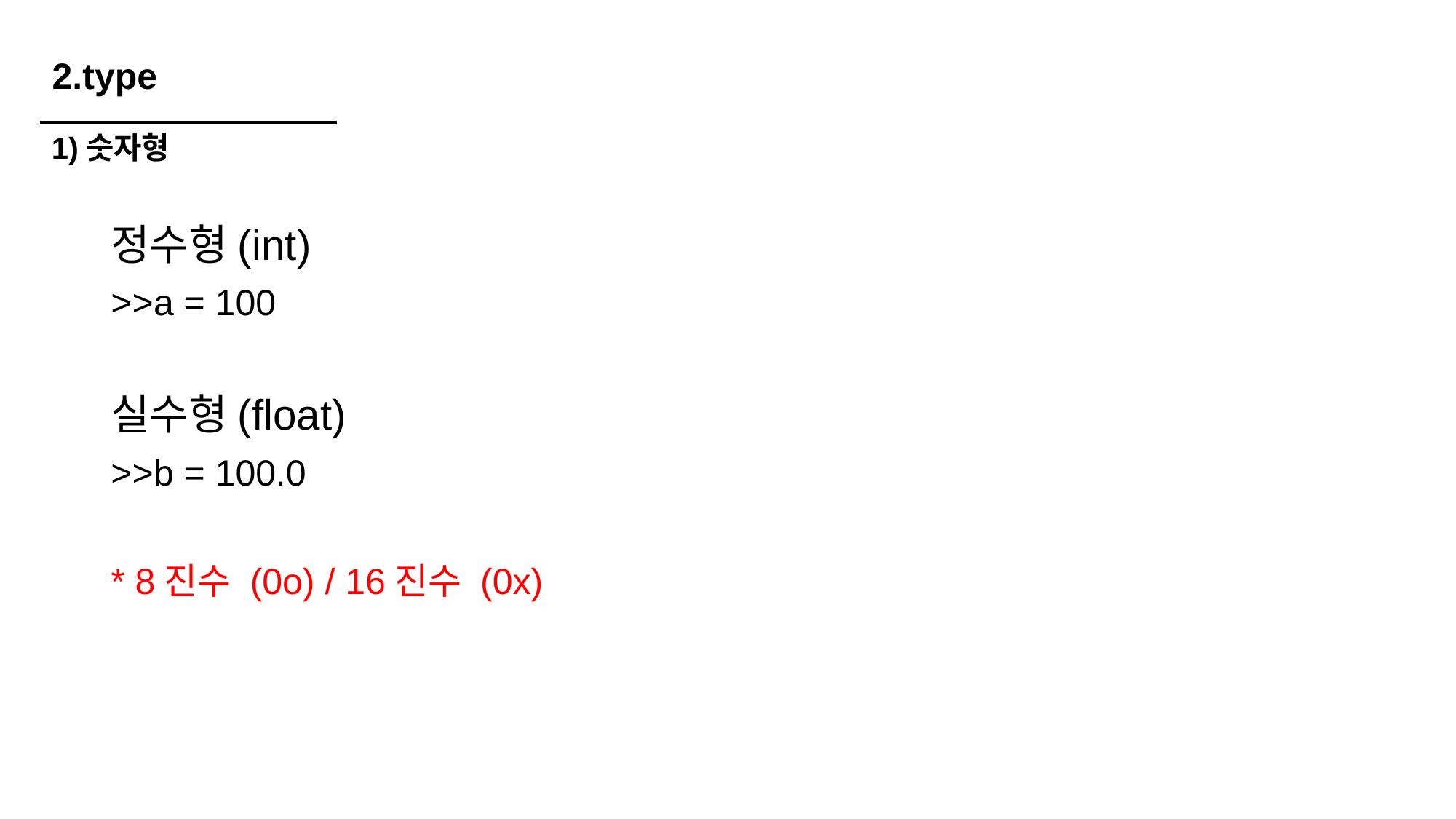

# 2.type
1)숫자형
정수형(int)
>>a = 100

실수형(float)
>>b = 100.0

* 8진수 (0o) / 16진수 (0x)